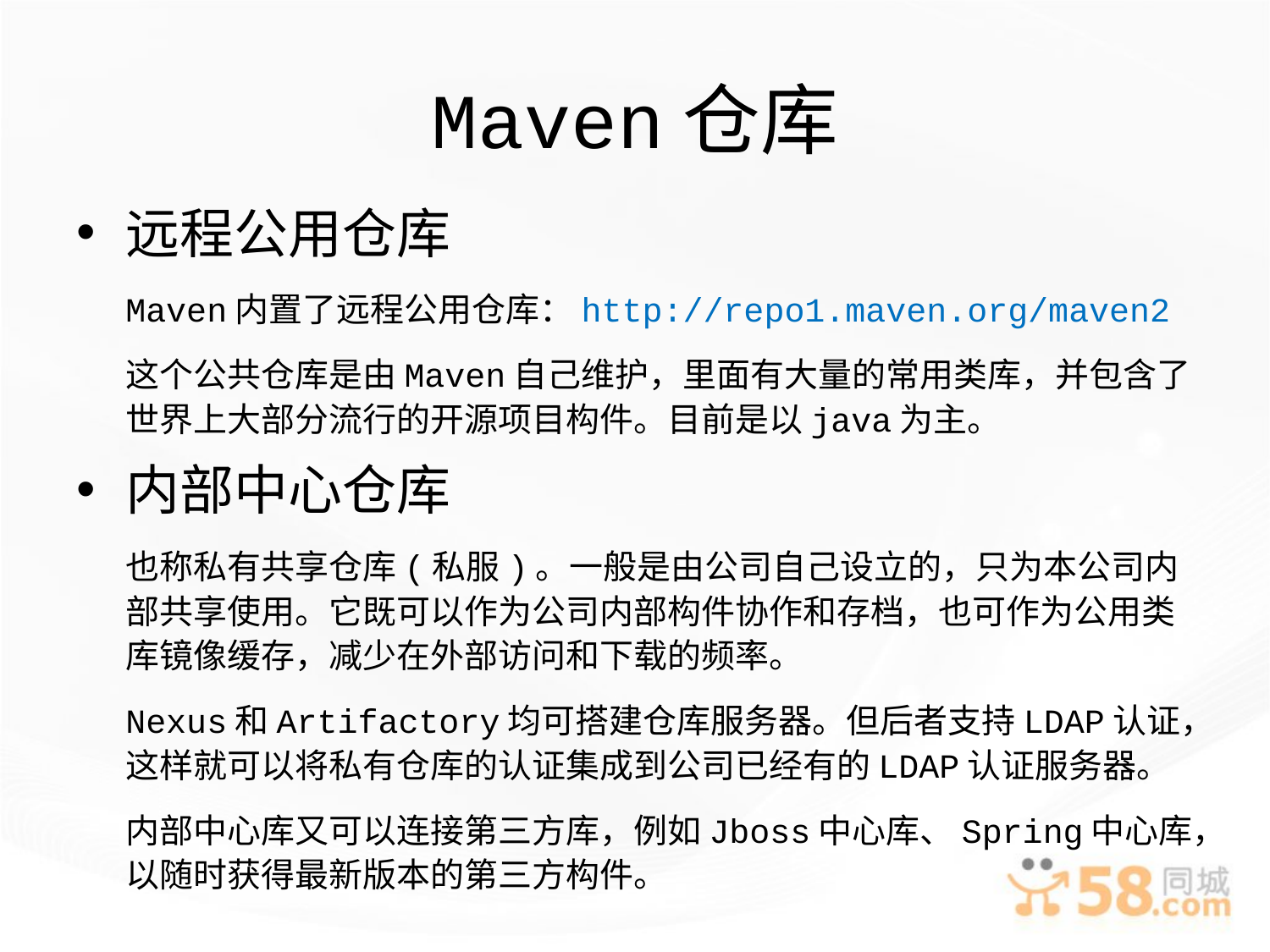

# Maven仓库
远程公用仓库
Maven内置了远程公用仓库：http://repo1.maven.org/maven2
这个公共仓库是由Maven自己维护，里面有大量的常用类库，并包含了世界上大部分流行的开源项目构件。目前是以java为主。
内部中心仓库
也称私有共享仓库(私服)。一般是由公司自己设立的，只为本公司内部共享使用。它既可以作为公司内部构件协作和存档，也可作为公用类库镜像缓存，减少在外部访问和下载的频率。
Nexus和Artifactory均可搭建仓库服务器。但后者支持LDAP认证，这样就可以将私有仓库的认证集成到公司已经有的LDAP认证服务器。
内部中心库又可以连接第三方库，例如Jboss中心库、Spring中心库，以随时获得最新版本的第三方构件。